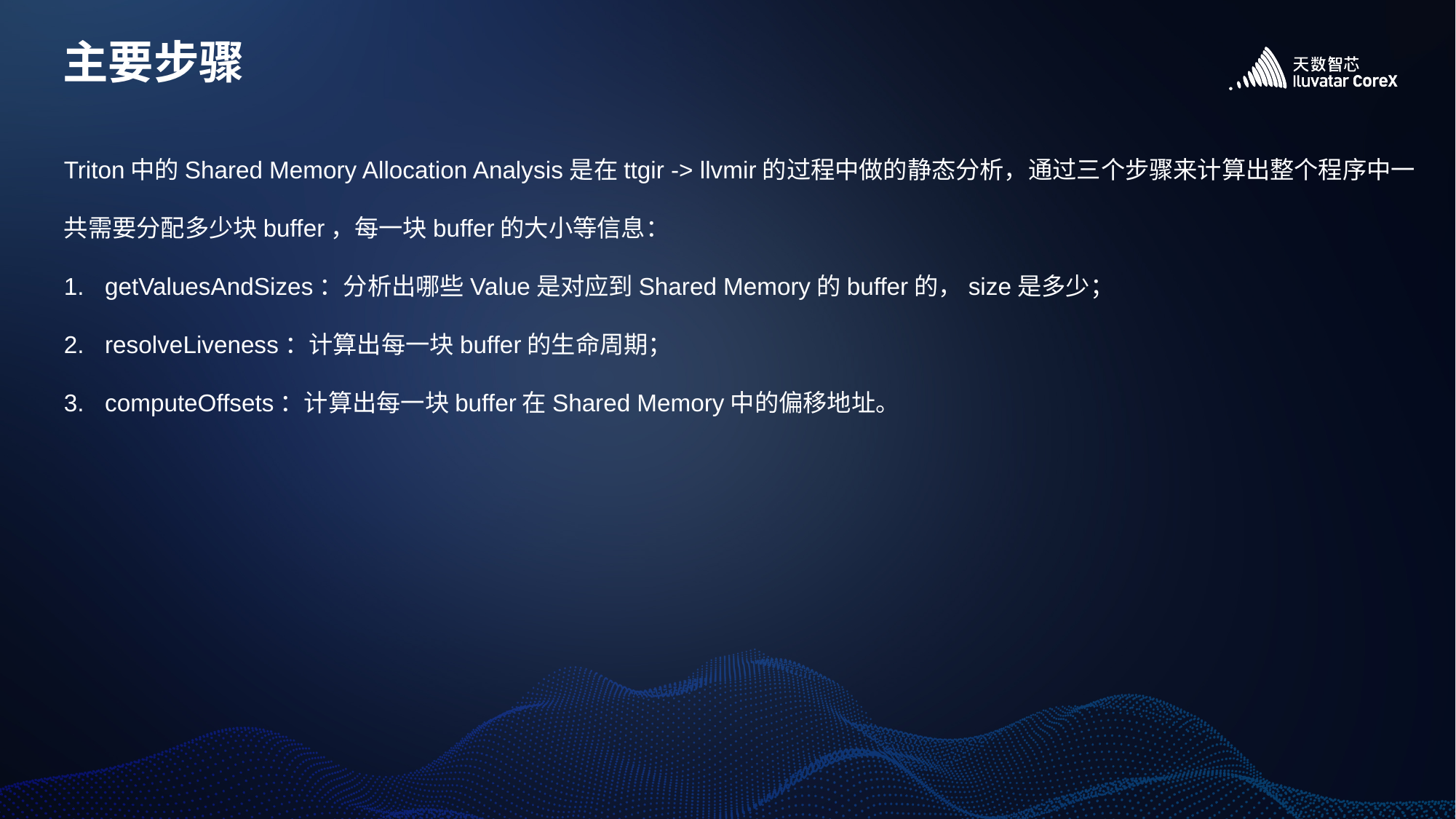

# 主要步骤
Triton中的Shared Memory Allocation Analysis是在ttgir -> llvmir的过程中做的静态分析，通过三个步骤来计算出整个程序中一共需要分配多少块buffer，每一块buffer的大小等信息：
getValuesAndSizes：分析出哪些Value是对应到Shared Memory的buffer的，size是多少；
resolveLiveness：计算出每一块buffer的生命周期；
computeOffsets：计算出每一块buffer在Shared Memory中的偏移地址。